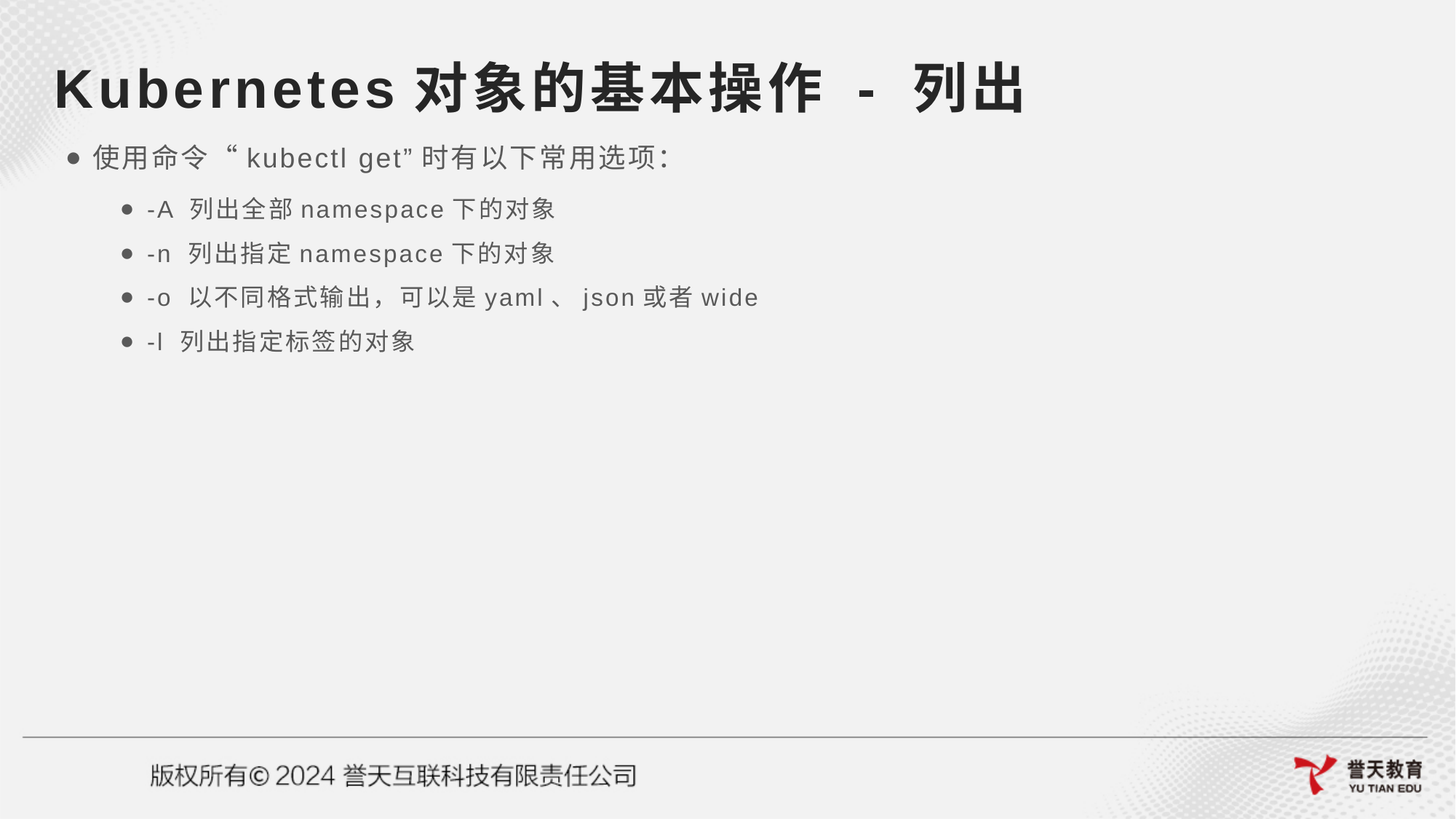

# Kubernetes对象的基本操作 - 列出
使用命令“kubectl get”时有以下常用选项：
-A 列出全部namespace下的对象
-n 列出指定namespace下的对象
-o 以不同格式输出，可以是yaml、json或者wide
-l 列出指定标签的对象